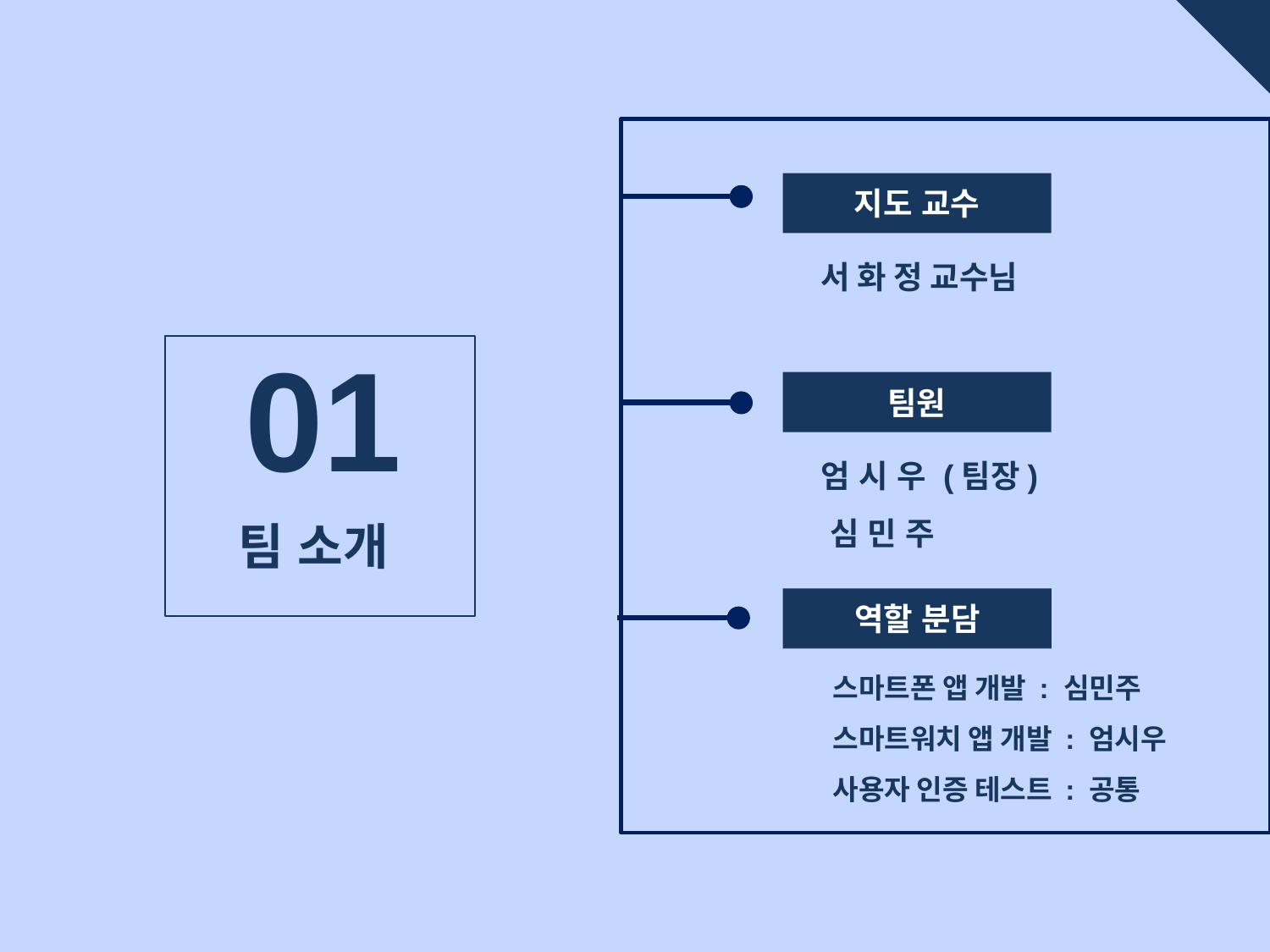

지도 교수

     서 화 정 교수님

01

팀원

     엄 시 우 (팀장)
     심 민 주

팀 소개
역할 분담

스마트폰 앱 개발 : 심민주
스마트워치 앱 개발 : 엄시우
사용자 인증 테스트 : 공통